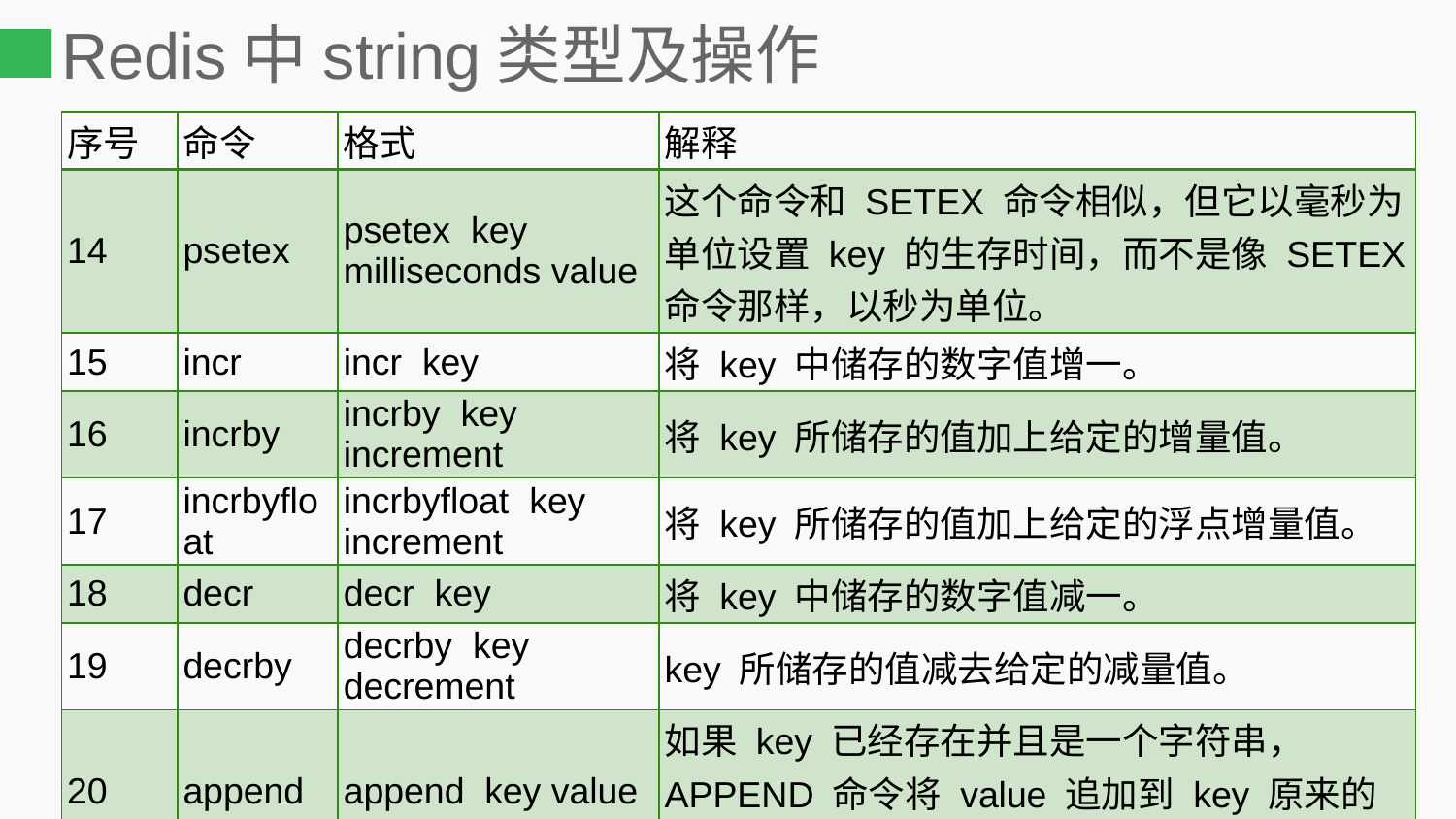

# Redis中string类型及操作
| 序号 | 命令 | 格式 | 解释 |
| --- | --- | --- | --- |
| 14 | psetex | psetex key milliseconds value | 这个命令和 SETEX 命令相似，但它以毫秒为单位设置 key 的生存时间，而不是像 SETEX 命令那样，以秒为单位。 |
| 15 | incr | incr key | 将 key 中储存的数字值增一。 |
| 16 | incrby | incrby key increment | 将 key 所储存的值加上给定的增量值。 |
| 17 | incrbyfloat | incrbyfloat key increment | 将 key 所储存的值加上给定的浮点增量值。 |
| 18 | decr | decr key | 将 key 中储存的数字值减一。 |
| 19 | decrby | decrby key decrement | key 所储存的值减去给定的减量值。 |
| 20 | append | append key value | 如果 key 已经存在并且是一个字符串， APPEND 命令将 value 追加到 key 原来的值的末尾。 |